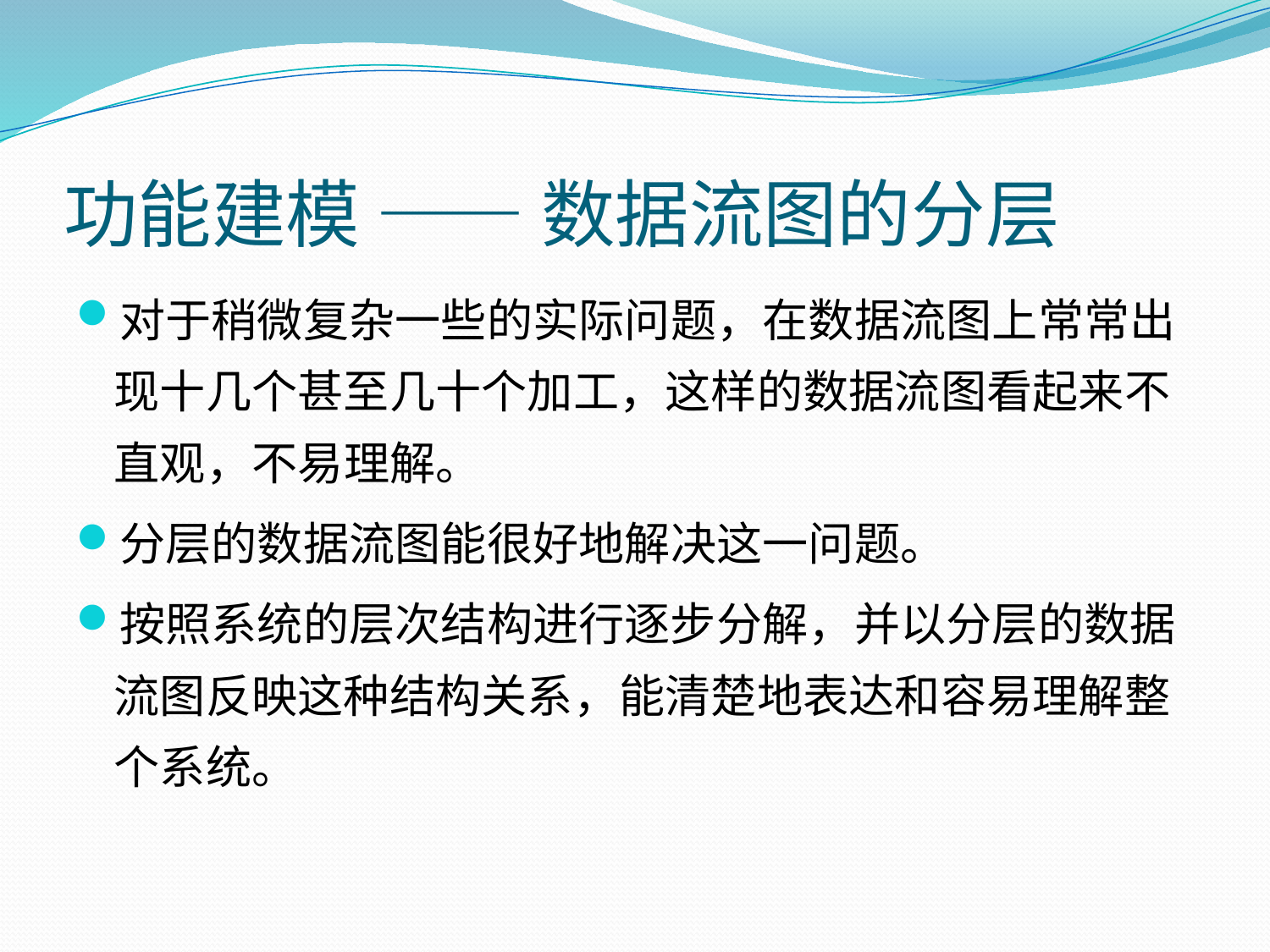

# 功能建模 —— 数据流图的分层
对于稍微复杂一些的实际问题，在数据流图上常常出现十几个甚至几十个加工，这样的数据流图看起来不直观，不易理解。
分层的数据流图能很好地解决这一问题。
按照系统的层次结构进行逐步分解，并以分层的数据流图反映这种结构关系，能清楚地表达和容易理解整个系统。